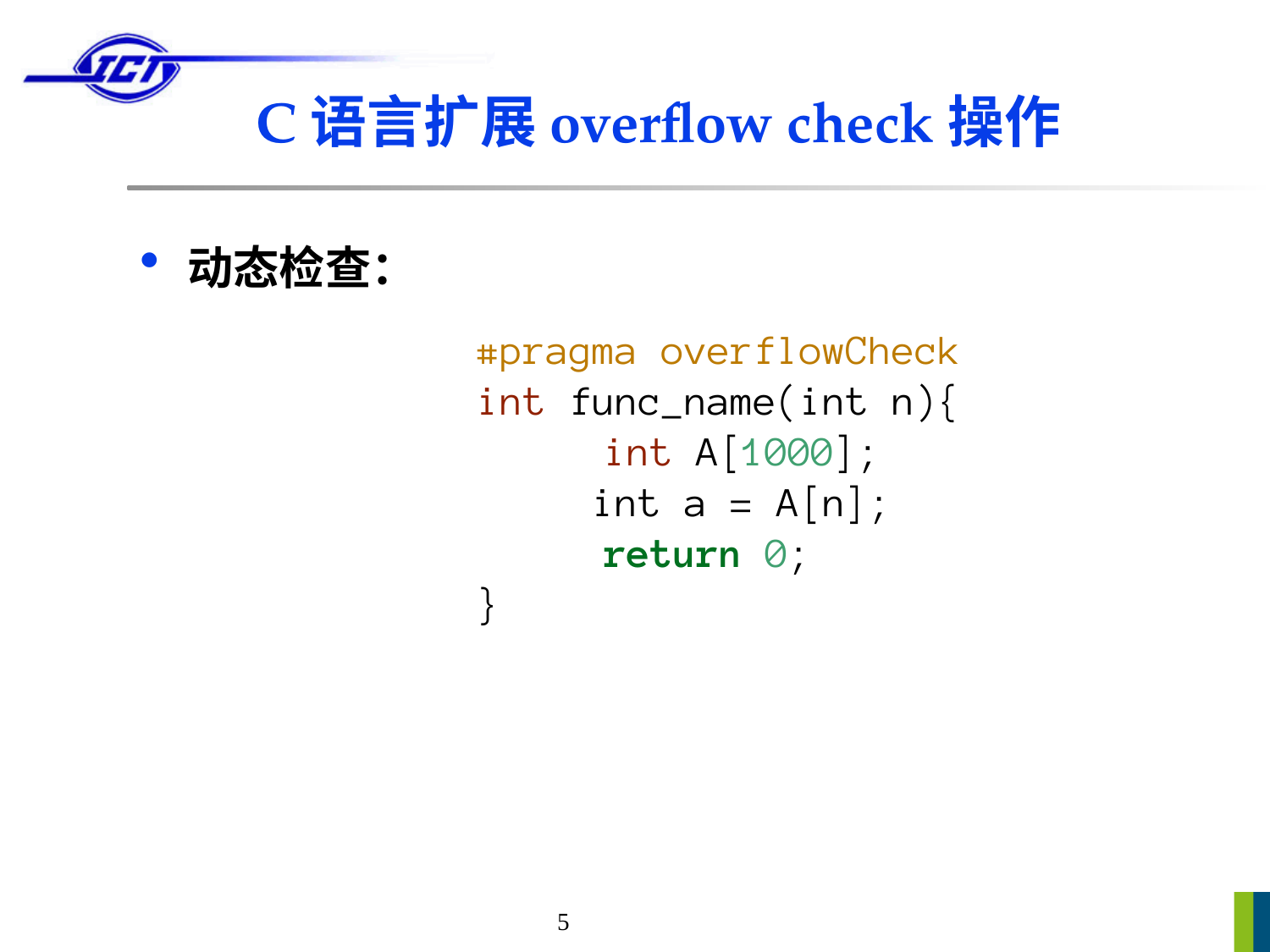

# C语言扩展overflow check操作
动态检查：
#pragma overflowCheck
int func_name(int n){
	int A[1000];
     int a = A[n];
	return 0;
}